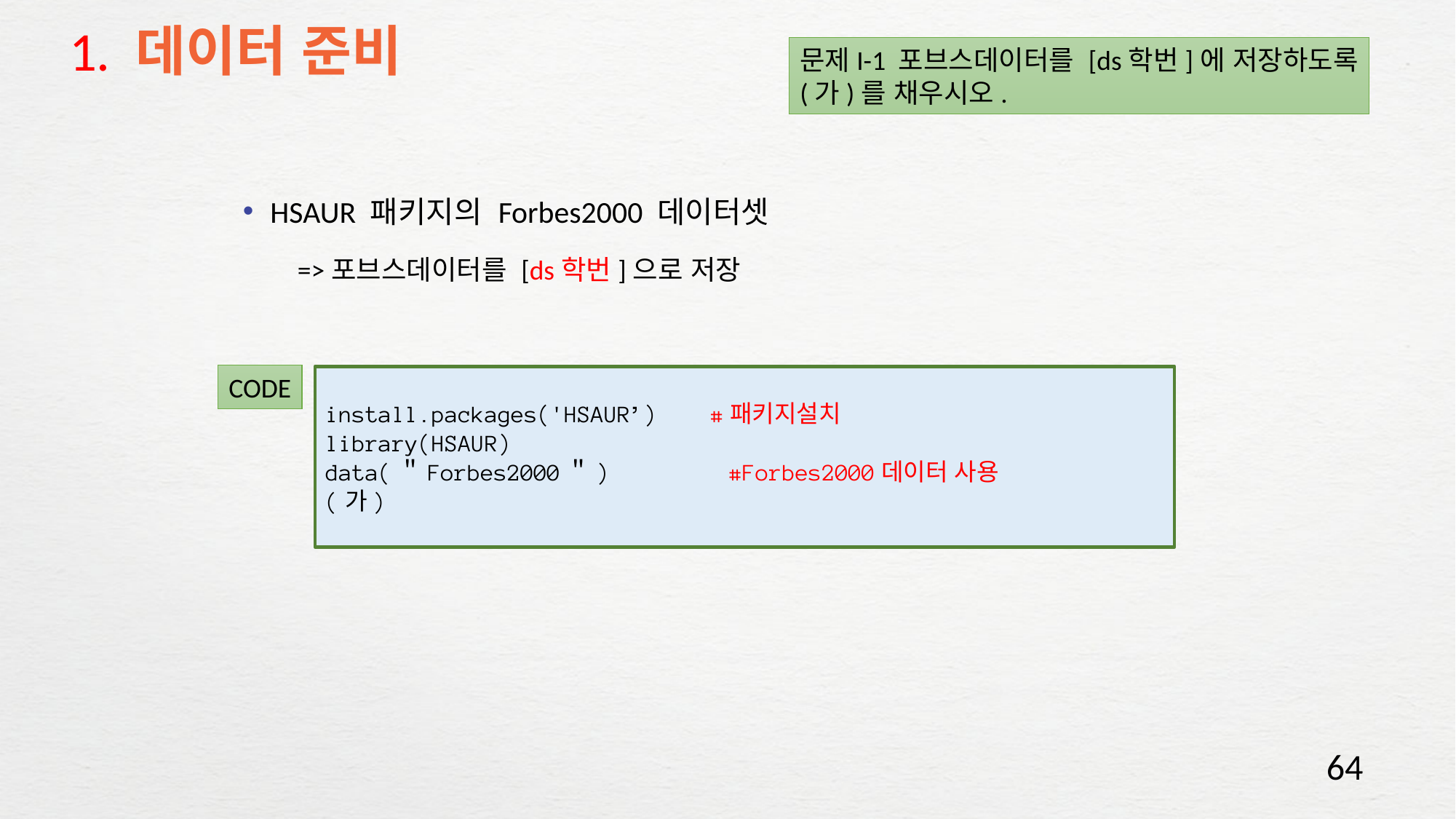

# 1. 데이터 준비
문제I-1 포브스데이터를 [ds학번]에 저장하도록
(가)를 채우시오.
HSAUR 패키지의 Forbes2000 데이터셋
=>포브스데이터를 [ds학번]으로 저장

CODE
install.packages('HSAUR’)    #패키지설치
library(HSAUR)
data(＂Forbes2000＂)         #Forbes2000데이터 사용
(가)
64